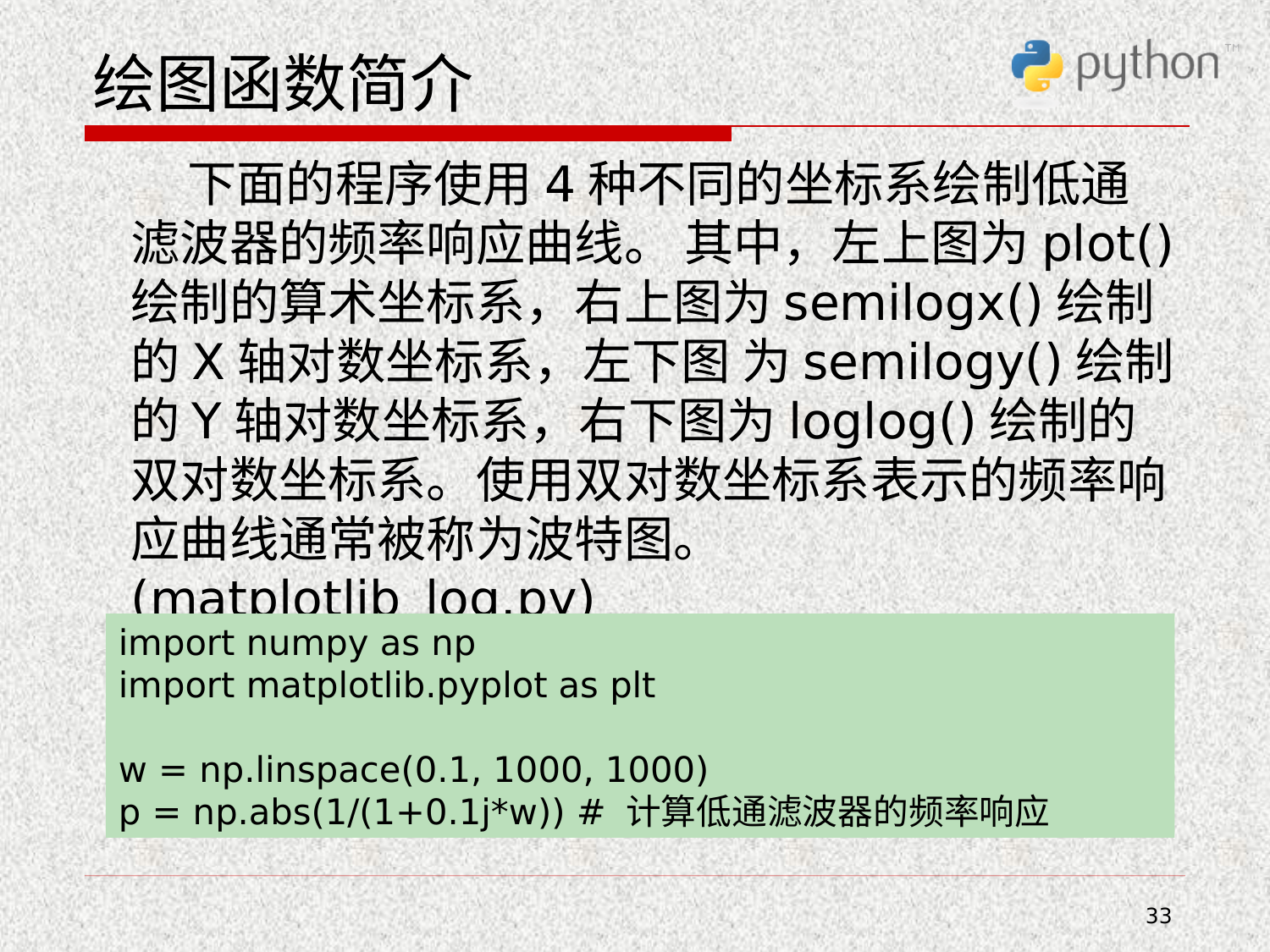

# 绘图函数简介
          下面的程序使用4种不同的坐标系绘制低通滤波器的频率响应曲线。 其中，左上图为plot()绘制的算术坐标系，右上图为semilogx()绘制的X轴对数坐标系，左下图 为semilogy()绘制的Y轴对数坐标系，右下图为loglog()绘制的双对数坐标系。使用双对数坐标系表示的频率响应曲线通常被称为波特图。(matplotlib_log.py)

import numpy as np
import matplotlib.pyplot as plt

w = np.linspace(0.1, 1000, 1000)
p = np.abs(1/(1+0.1j*w)) # 计算低通滤波器的频率响应
33